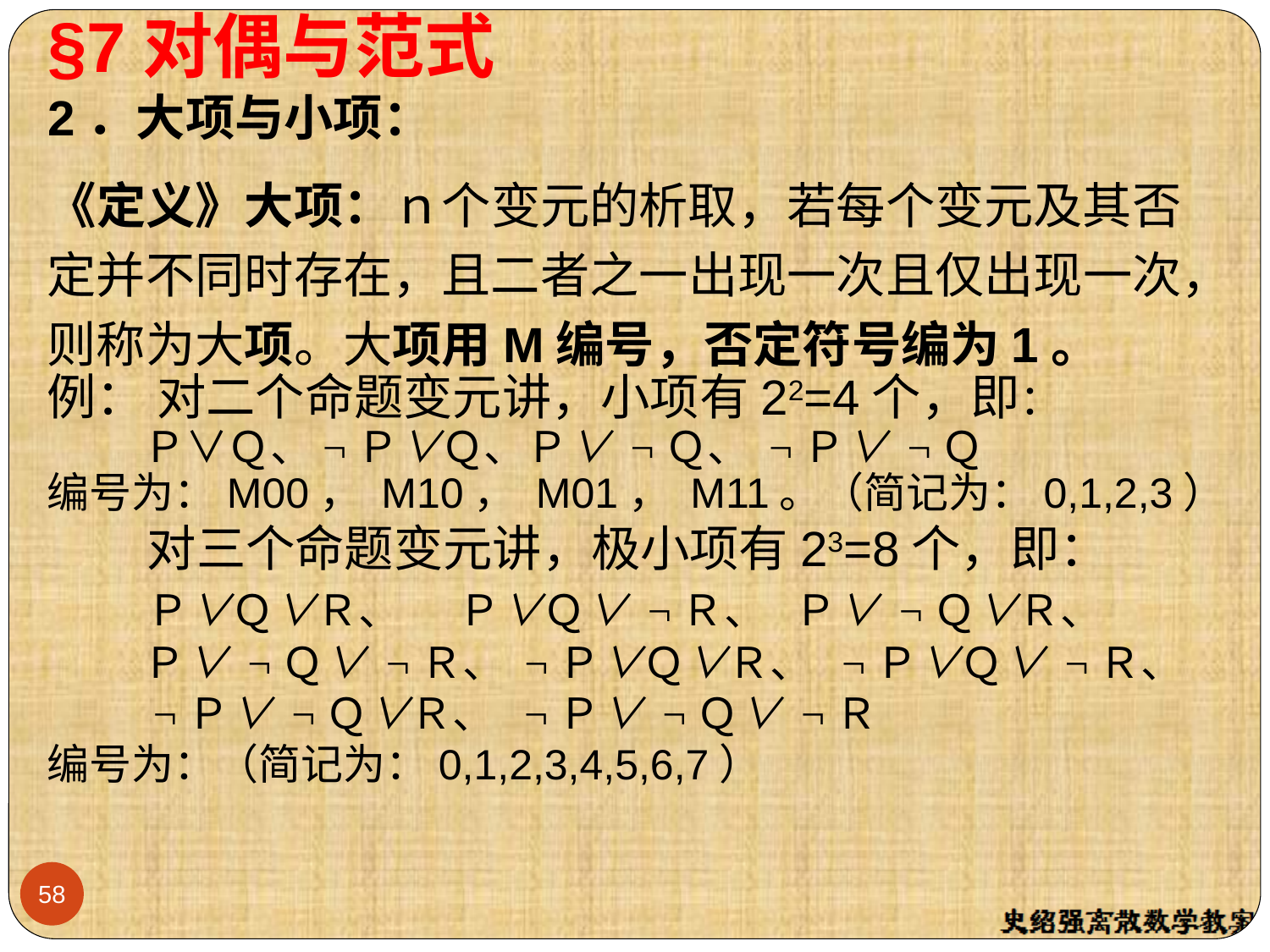

§7对偶与范式
2．大项与小项：
《定义》大项：ｎ个变元的析取，若每个变元及其否
定并不同时存在，且二者之一出现一次且仅出现一次，
则称为大项。大项用M编号，否定符号编为1。
例： 对二个命题变元讲，小项有22=4个，即：
         Ｐ∨Ｑ、¬Ｐ∨Ｑ、Ｐ∨ ¬Ｑ、 ¬Ｐ∨ ¬Ｑ
编号为：M00， M10， M01， M11。（简记为：0,1,2,3）
        对三个命题变元讲，极小项有23=8个，即：
        Ｐ∨Ｑ∨Ｒ、      Ｐ∨Ｑ∨ ¬Ｒ、   Ｐ∨ ¬Ｑ∨Ｒ、
         Ｐ∨ ¬Ｑ∨ ¬Ｒ、 ¬Ｐ∨Ｑ∨Ｒ、  ¬Ｐ∨Ｑ∨ ¬Ｒ、
          ¬Ｐ∨ ¬Ｑ∨Ｒ、  ¬Ｐ∨ ¬Ｑ∨ ¬Ｒ
编号为：（简记为：0,1,2,3,4,5,6,7）

58